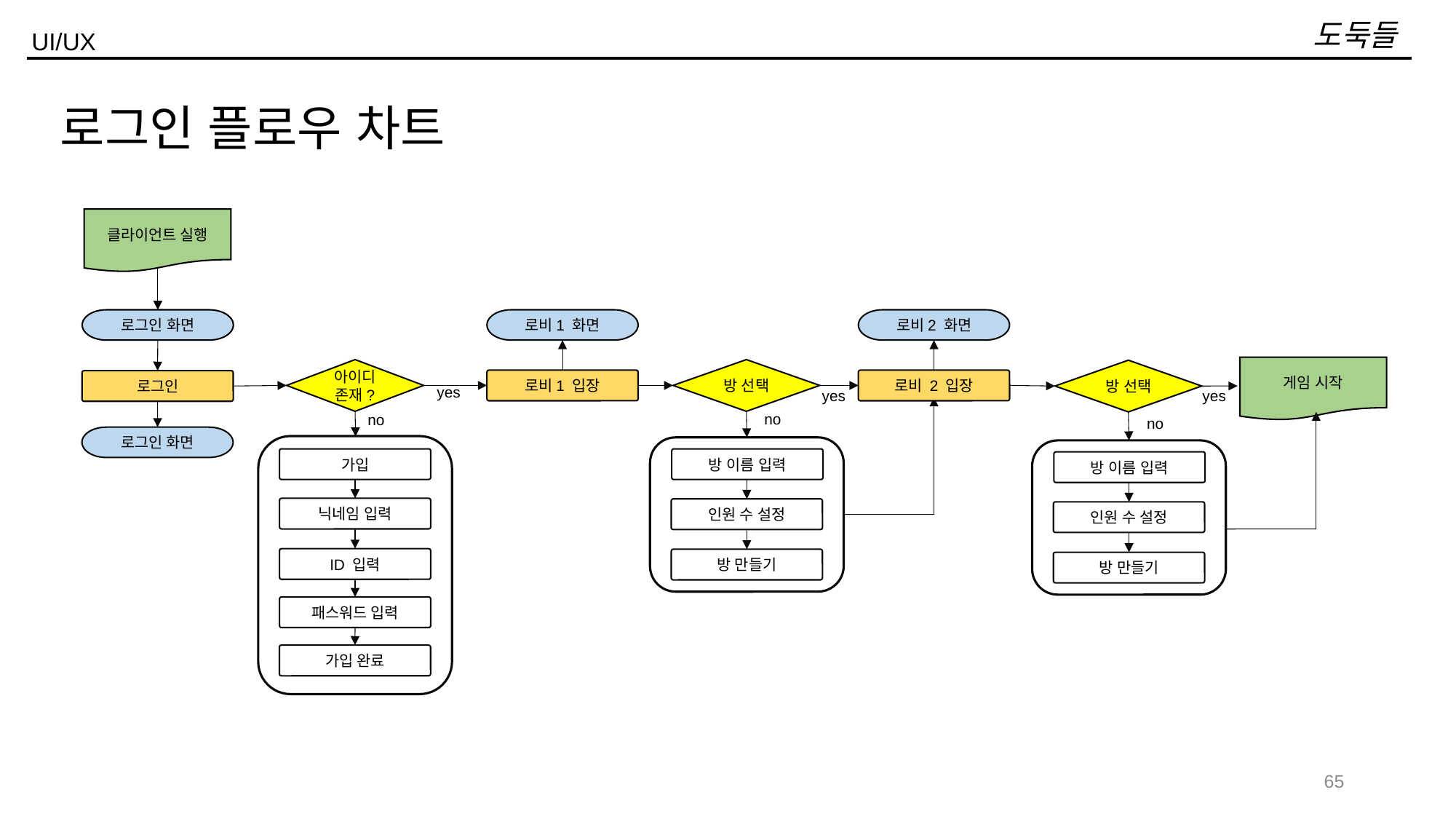

도둑들
UI/UX
로그인 플로우 차트
클라이언트 실행
로비2 화면
로그인 화면
로비1 화면
게임 시작
아이디존재?
방 선택
방 선택
로비 2 입장
로비1 입장
로그인
yes
yes
yes
no
no
no
로그인 화면

가입
방 이름 입력
방 이름 입력
닉네임 입력
인원 수 설정
인원 수 설정
ID 입력
방 만들기
방 만들기
패스워드 입력
가입 완료
65